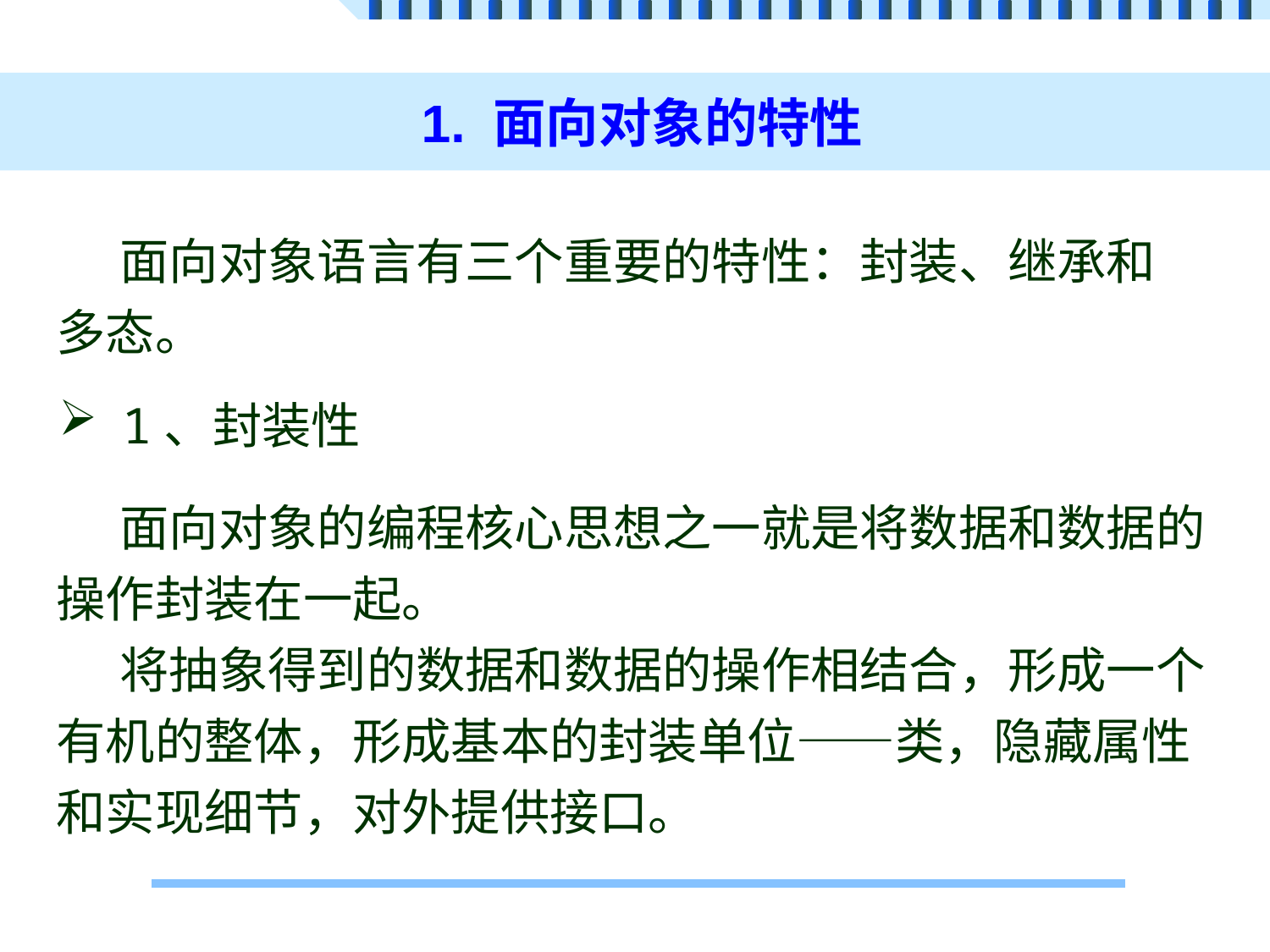

# 1. 面向对象的特性
面向对象语言有三个重要的特性：封装、继承和多态。
1、封装性
面向对象的编程核心思想之一就是将数据和数据的操作封装在一起。
将抽象得到的数据和数据的操作相结合，形成一个有机的整体，形成基本的封装单位——类，隐藏属性和实现细节，对外提供接口。